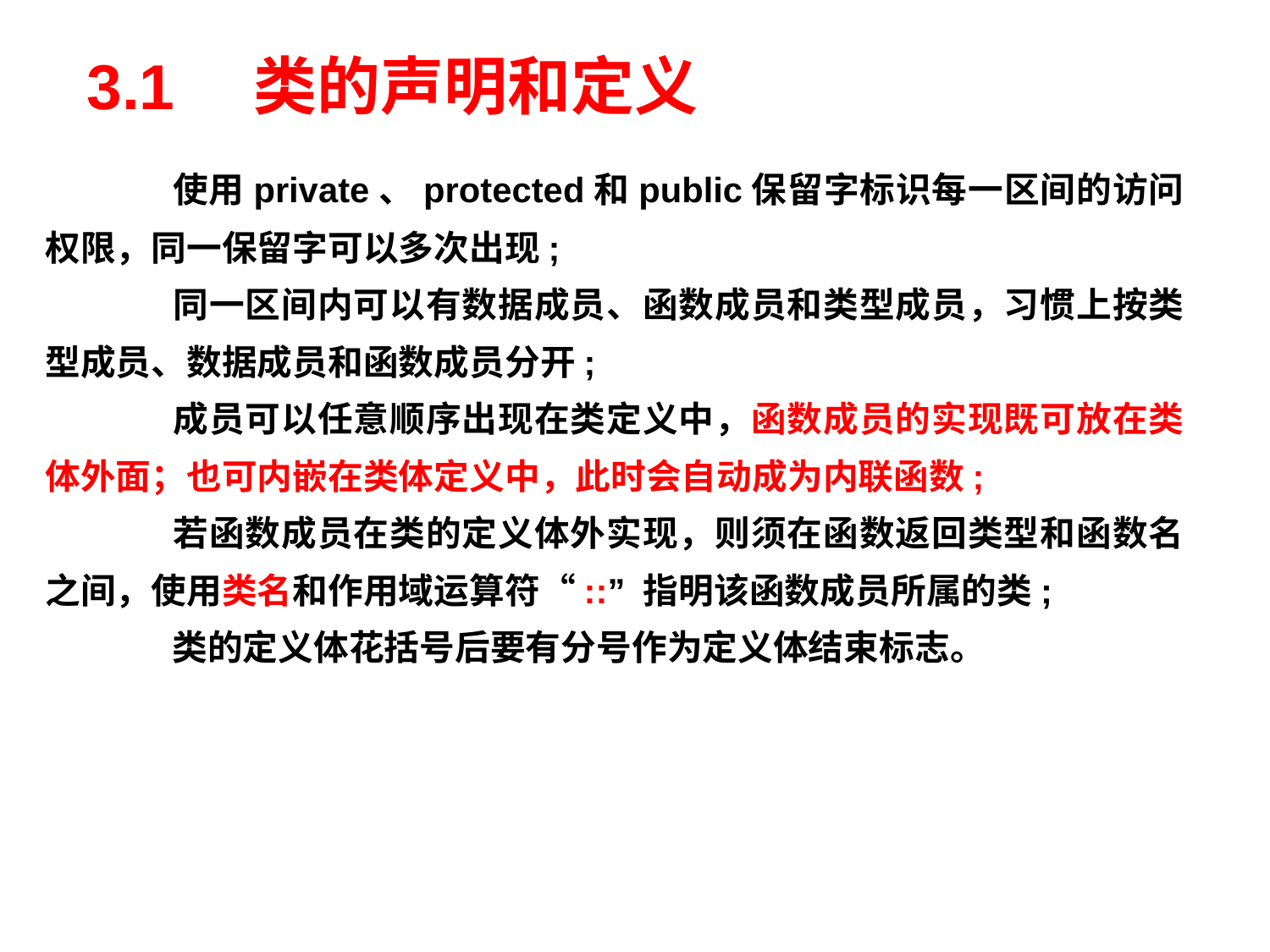

# 3.1　类的声明和定义
	使用private、protected和public保留字标识每一区间的访问权限，同一保留字可以多次出现;
	同一区间内可以有数据成员、函数成员和类型成员，习惯上按类型成员、数据成员和函数成员分开;
	成员可以任意顺序出现在类定义中，函数成员的实现既可放在类体外面；也可内嵌在类体定义中，此时会自动成为内联函数;
	若函数成员在类的定义体外实现，则须在函数返回类型和函数名之间，使用类名和作用域运算符“::” 指明该函数成员所属的类;
	类的定义体花括号后要有分号作为定义体结束标志。